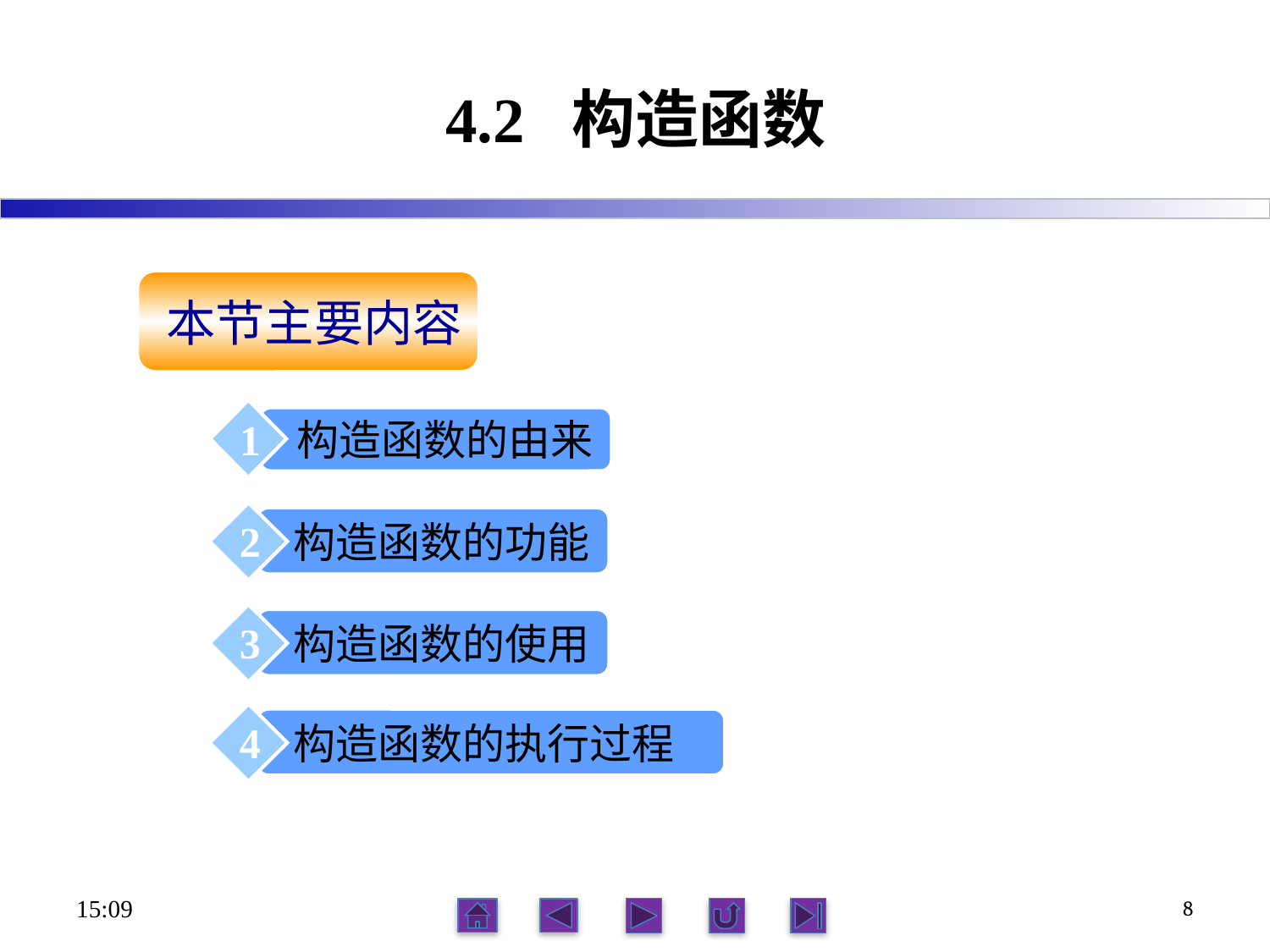

# 4.2  构造函数

本节主要内容

构造函数的由来
1

2

构造函数的功能

3

构造函数的使用

4

构造函数的执行过程
15:09
8